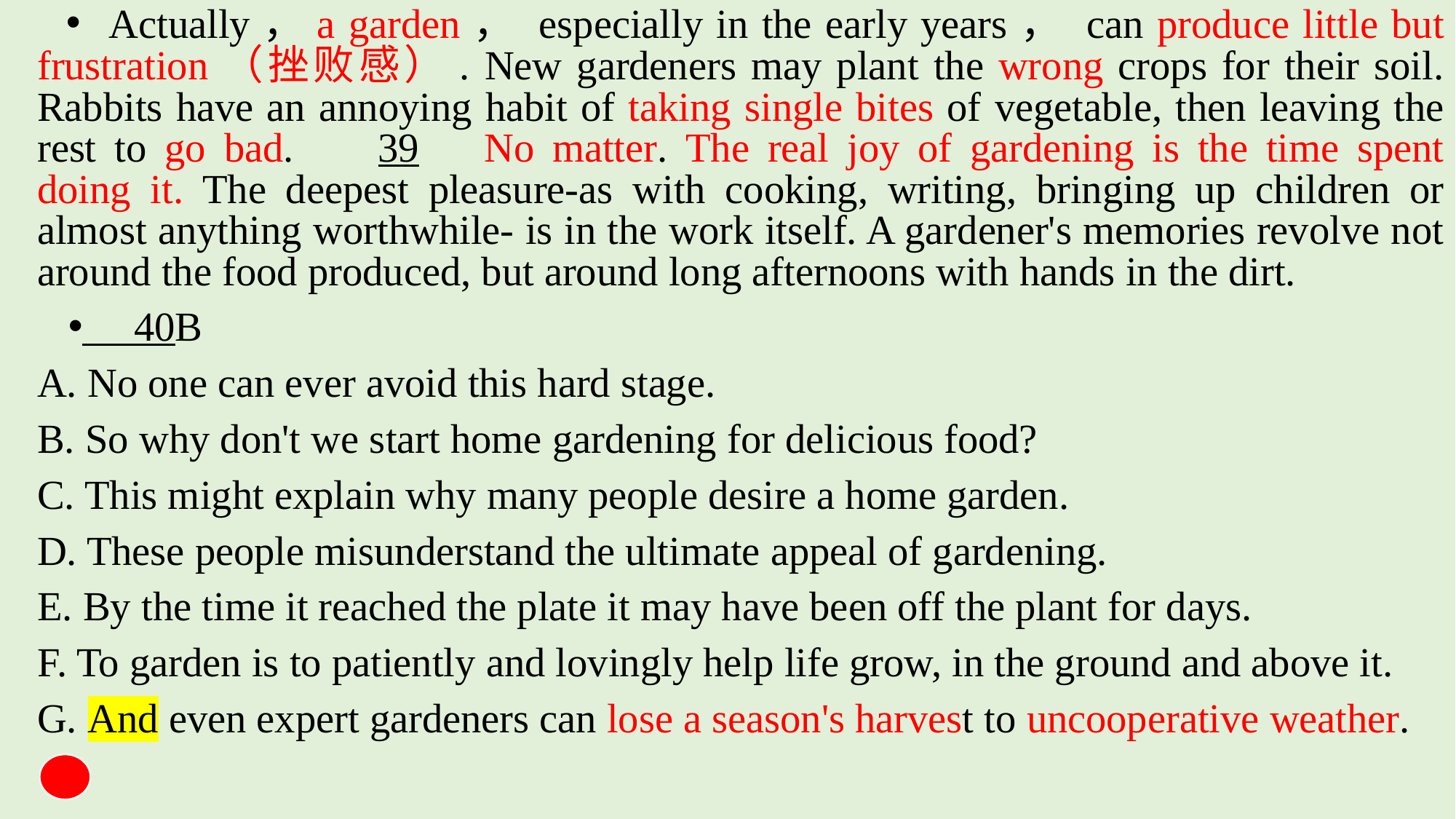

Actually，a garden， especially in the early years， can produce little but frustration（挫败感）. New gardeners may plant the wrong crops for their soil. Rabbits have an annoying habit of taking single bites of vegetable, then leaving the rest to go bad.		39		No matter. The real joy of gardening is the time spent doing it. The deepest pleasure-as with cooking, writing, bringing up children or almost anything worthwhile- is in the work itself. A gardener's memories revolve not around the food produced, but around long afternoons with hands in the dirt.
     40B
A. No one can ever avoid this hard stage.
B. So why don't we start home gardening for delicious food?
C. This might explain why many people desire a home garden.
D. These people misunderstand the ultimate appeal of gardening.
E. By the time it reached the plate it may have been off the plant for days.
F. To garden is to patiently and lovingly help life grow, in the ground and above it.
G. And even expert gardeners can lose a season's harvest to uncooperative weather.